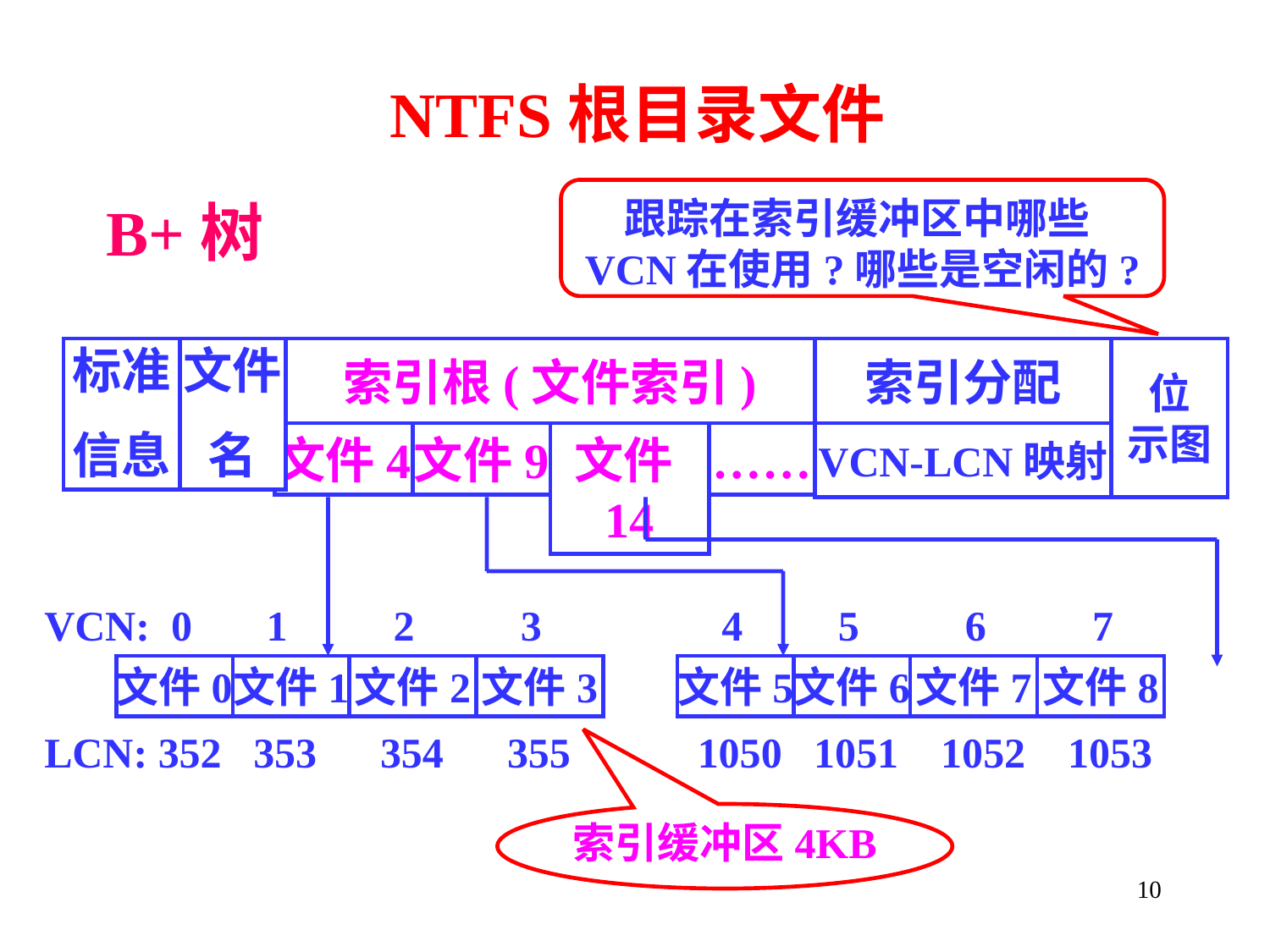

NTFS根目录文件
跟踪在索引缓冲区中哪些VCN在使用?哪些是空闲的?
B+树
标准
信息
文件
名
索引根(文件索引)
索引分配
位
示图
文件4
文件9
文件14
……
VCN-LCN映射

VCN:  0       1          2          3                 4         5          6          7
文件0
文件1
文件2
文件3
文件5
文件6
文件7
文件8
LCN: 352   353      354      355            1050   1051    1052    1053
索引缓冲区4KB
10